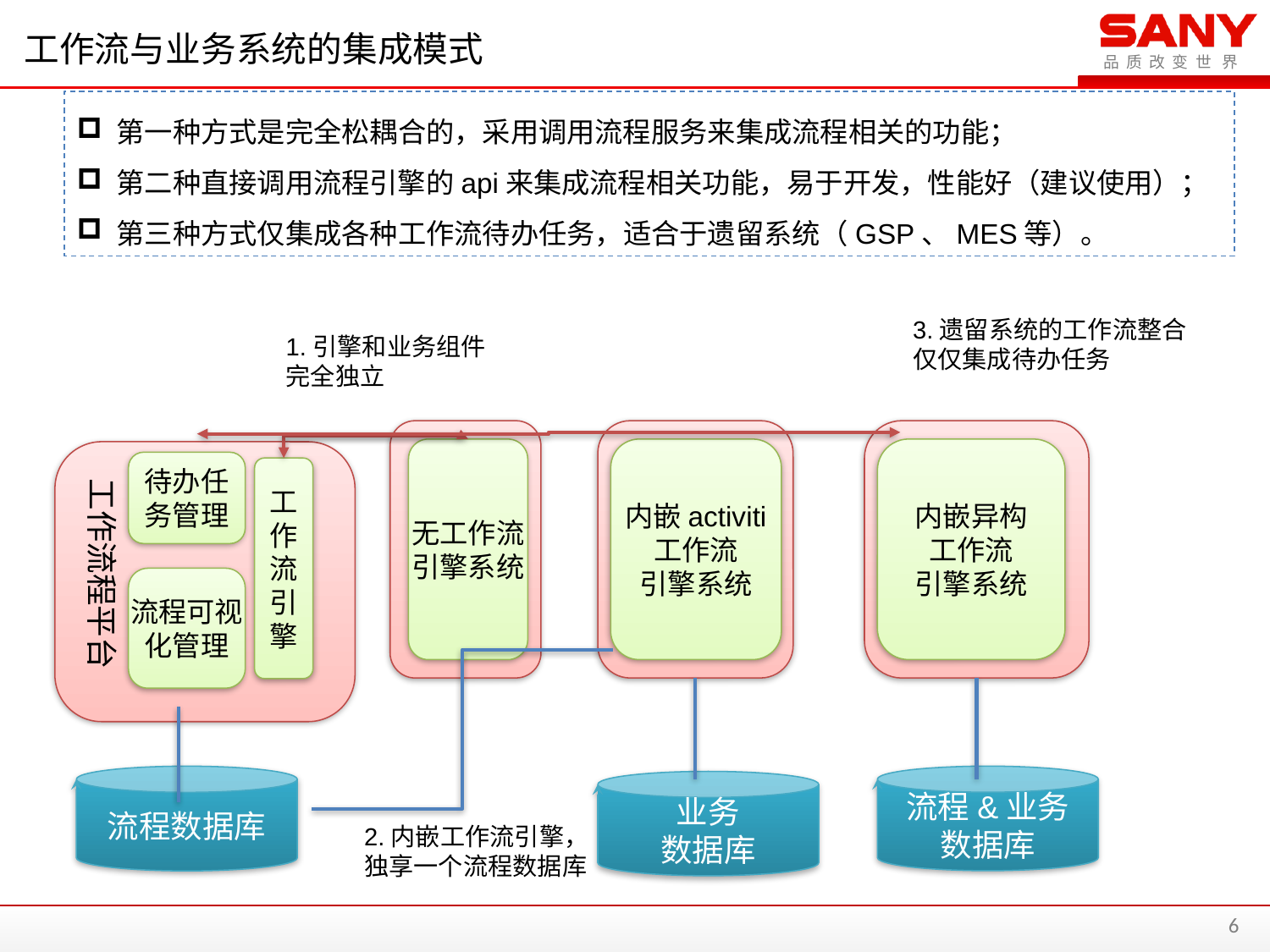

# 工作流与业务系统的集成模式
第一种方式是完全松耦合的，采用调用流程服务来集成流程相关的功能；
第二种直接调用流程引擎的api来集成流程相关功能，易于开发，性能好（建议使用）；
第三种方式仅集成各种工作流待办任务，适合于遗留系统（GSP、MES等）。
3.遗留系统的工作流整合仅仅集成待办任务
1.引擎和业务组件完全独立

无工作流
引擎系统
内嵌activiti
工作流
引擎系统
内嵌异构
工作流
引擎系统

待办任
务管理
工
作
流
引
擎
工作流程平台
流程可视
化管理
流程数据库
流程&业务
数据库
业务
数据库
2.内嵌工作流引擎，独享一个流程数据库